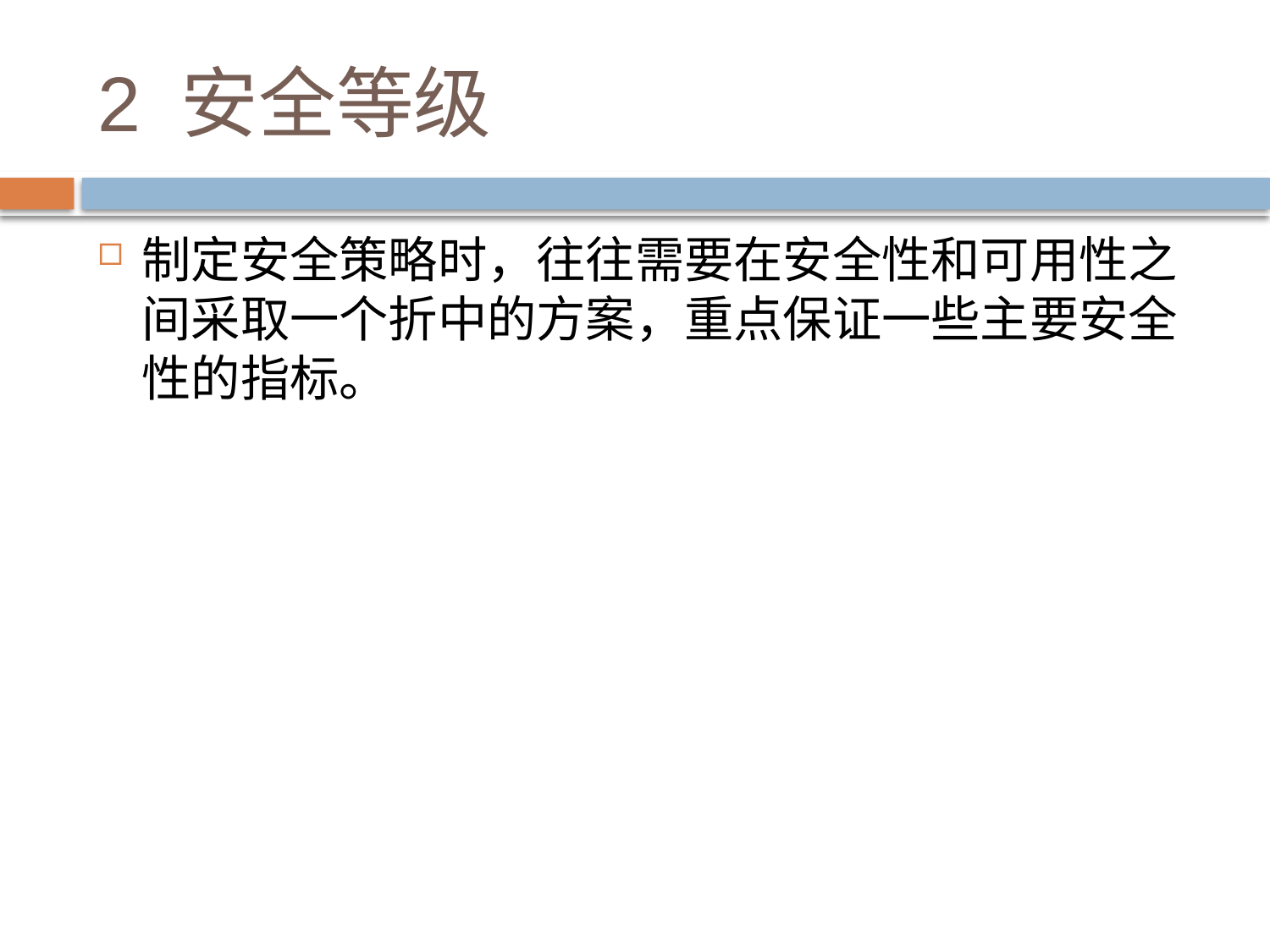

# 2 安全等级
制定安全策略时，往往需要在安全性和可用性之间采取一个折中的方案，重点保证一些主要安全性的指标。